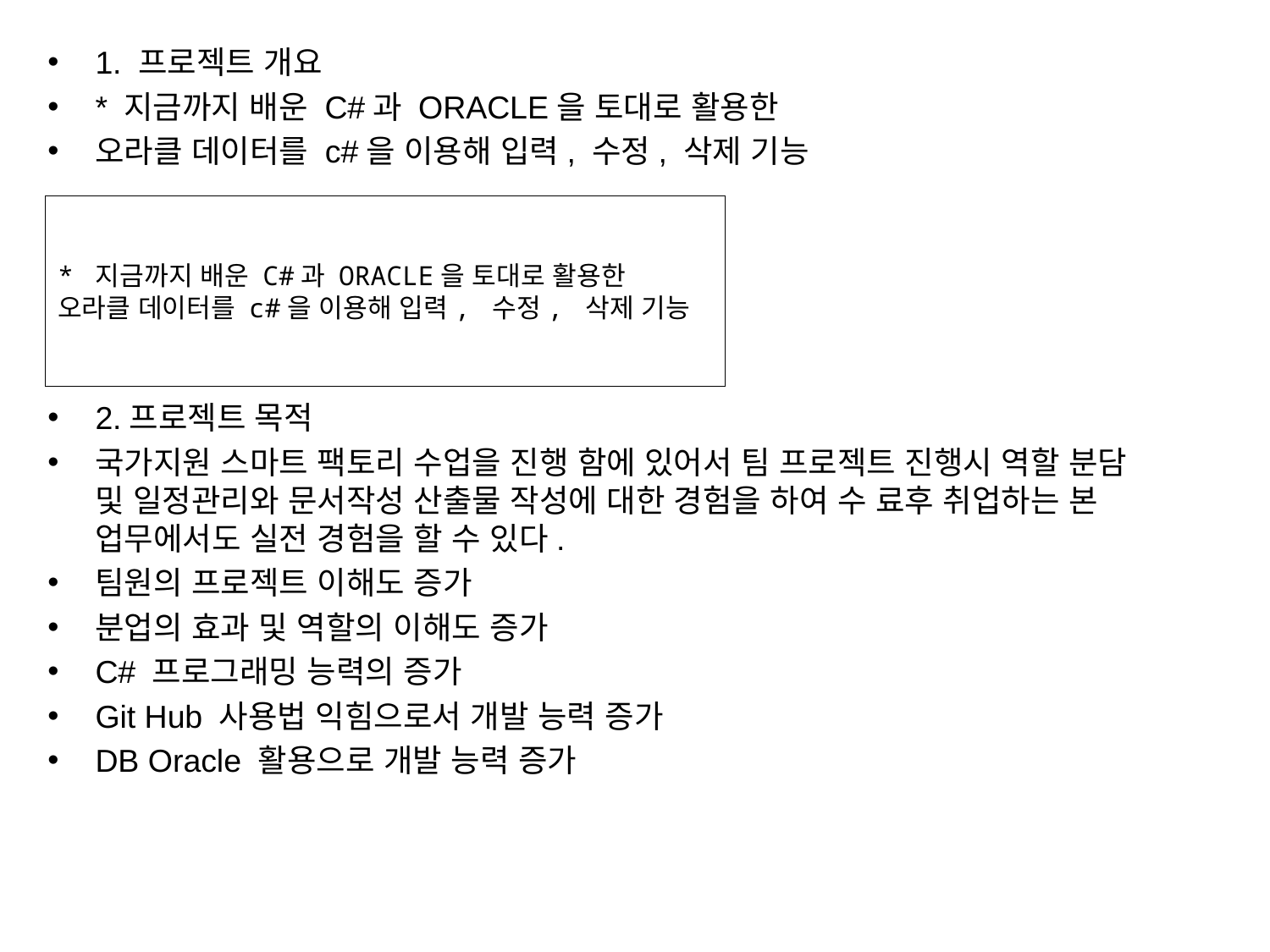

1. 프로젝트 개요
* 지금까지 배운 C#과 ORACLE을 토대로 활용한
오라클 데이터를 c#을 이용해 입력, 수정, 삭제 기능

2.프로젝트 목적
국가지원 스마트 팩토리 수업을 진행 함에 있어서 팀 프로젝트 진행시 역할 분담 및 일정관리와 문서작성 산출물 작성에 대한 경험을 하여 수 료후 취업하는 본 업무에서도 실전 경험을 할 수 있다.
팀원의 프로젝트 이해도 증가
분업의 효과 및 역할의 이해도 증가
C# 프로그래밍 능력의 증가
Git Hub 사용법 익힘으로서 개발 능력 증가
DB Oracle 활용으로 개발 능력 증가

* 지금까지 배운 C#과 ORACLE을 토대로 활용한
오라클 데이터를 c#을 이용해 입력, 수정, 삭제 기능